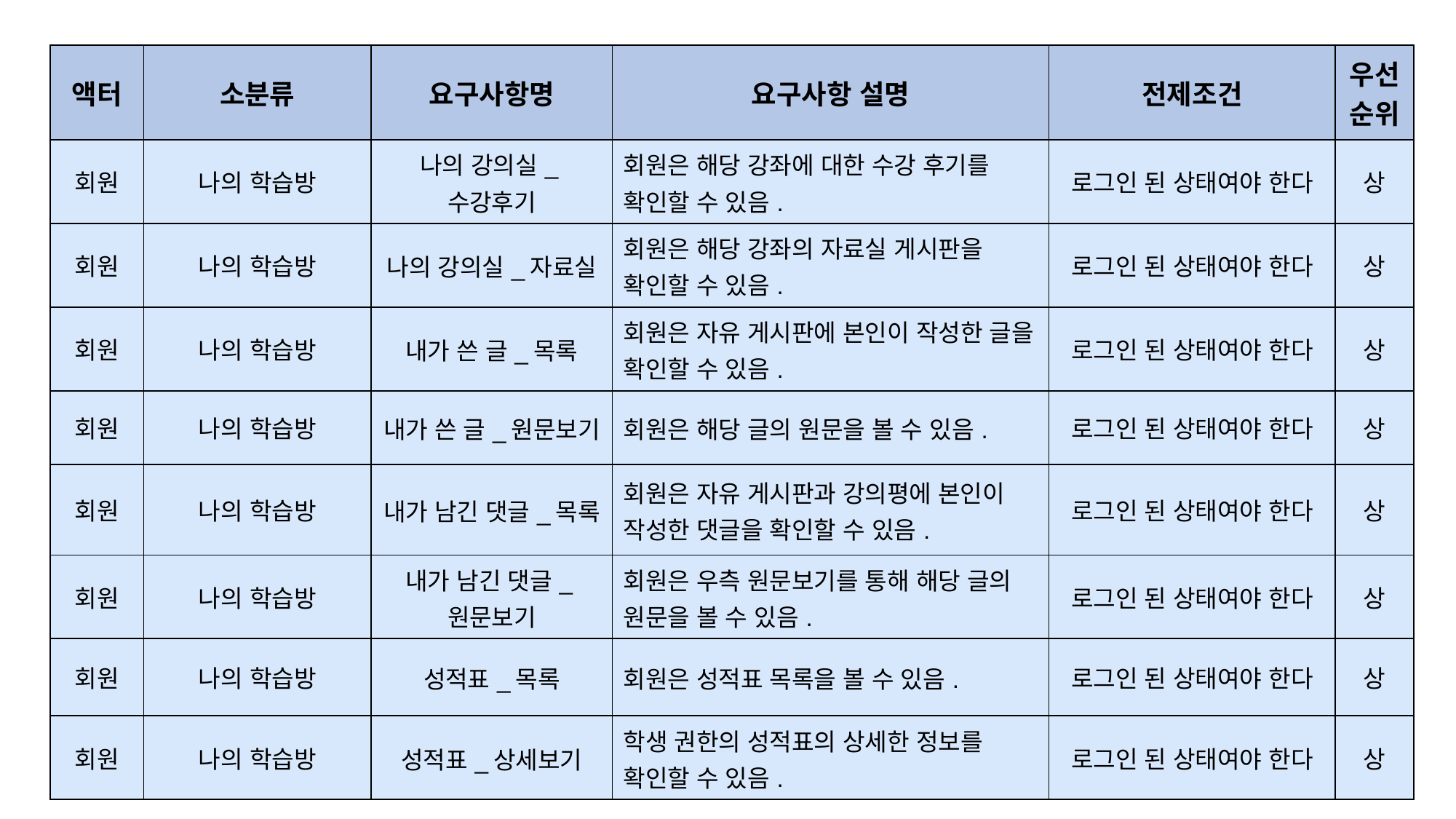

| 액터 | 소분류 | 요구사항명 | 요구사항 설명 | 전제조건 | 우선순위 |
| --- | --- | --- | --- | --- | --- |
| 회원 | 나의 학습방 | 나의 강의실\_수강후기 | 회원은 해당 강좌에 대한 수강 후기를 확인할 수 있음. | 로그인 된 상태여야 한다 | 상 |
| 회원 | 나의 학습방 | 나의 강의실\_자료실 | 회원은 해당 강좌의 자료실 게시판을 확인할 수 있음. | 로그인 된 상태여야 한다 | 상 |
| 회원 | 나의 학습방 | 내가 쓴 글\_목록 | 회원은 자유 게시판에 본인이 작성한 글을 확인할 수 있음. | 로그인 된 상태여야 한다 | 상 |
| 회원 | 나의 학습방 | 내가 쓴 글\_원문보기 | 회원은 해당 글의 원문을 볼 수 있음. | 로그인 된 상태여야 한다 | 상 |
| 회원 | 나의 학습방 | 내가 남긴 댓글\_목록 | 회원은 자유 게시판과 강의평에 본인이 작성한 댓글을 확인할 수 있음. | 로그인 된 상태여야 한다 | 상 |
| 회원 | 나의 학습방 | 내가 남긴 댓글\_원문보기 | 회원은 우측 원문보기를 통해 해당 글의 원문을 볼 수 있음. | 로그인 된 상태여야 한다 | 상 |
| 회원 | 나의 학습방 | 성적표\_목록 | 회원은 성적표 목록을 볼 수 있음. | 로그인 된 상태여야 한다 | 상 |
| 회원 | 나의 학습방 | 성적표\_상세보기 | 학생 권한의 성적표의 상세한 정보를 확인할 수 있음. | 로그인 된 상태여야 한다 | 상 |